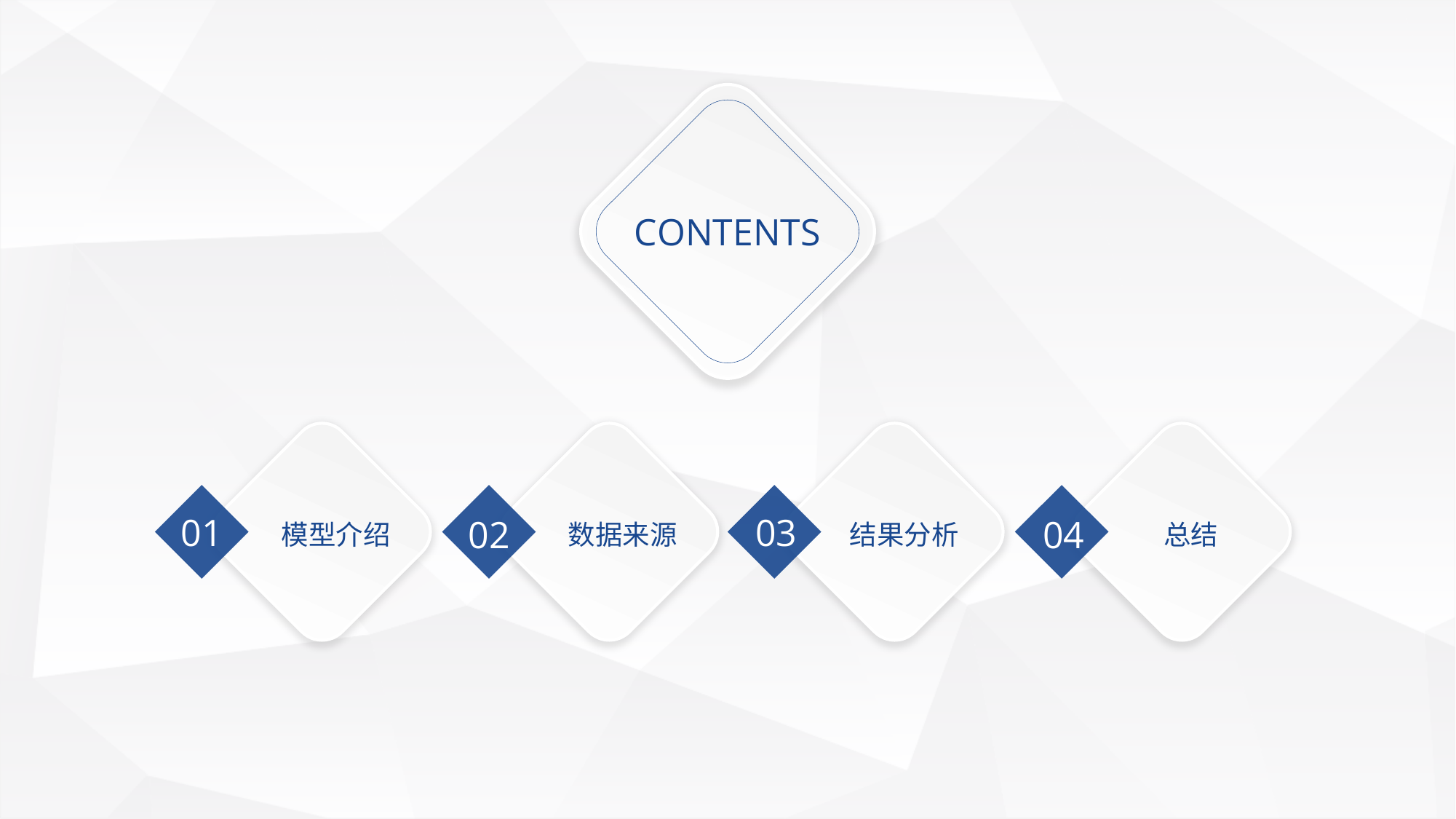

CONTENTS

01
03
02
04
 模型介绍
 数据来源
 结果分析
 总结